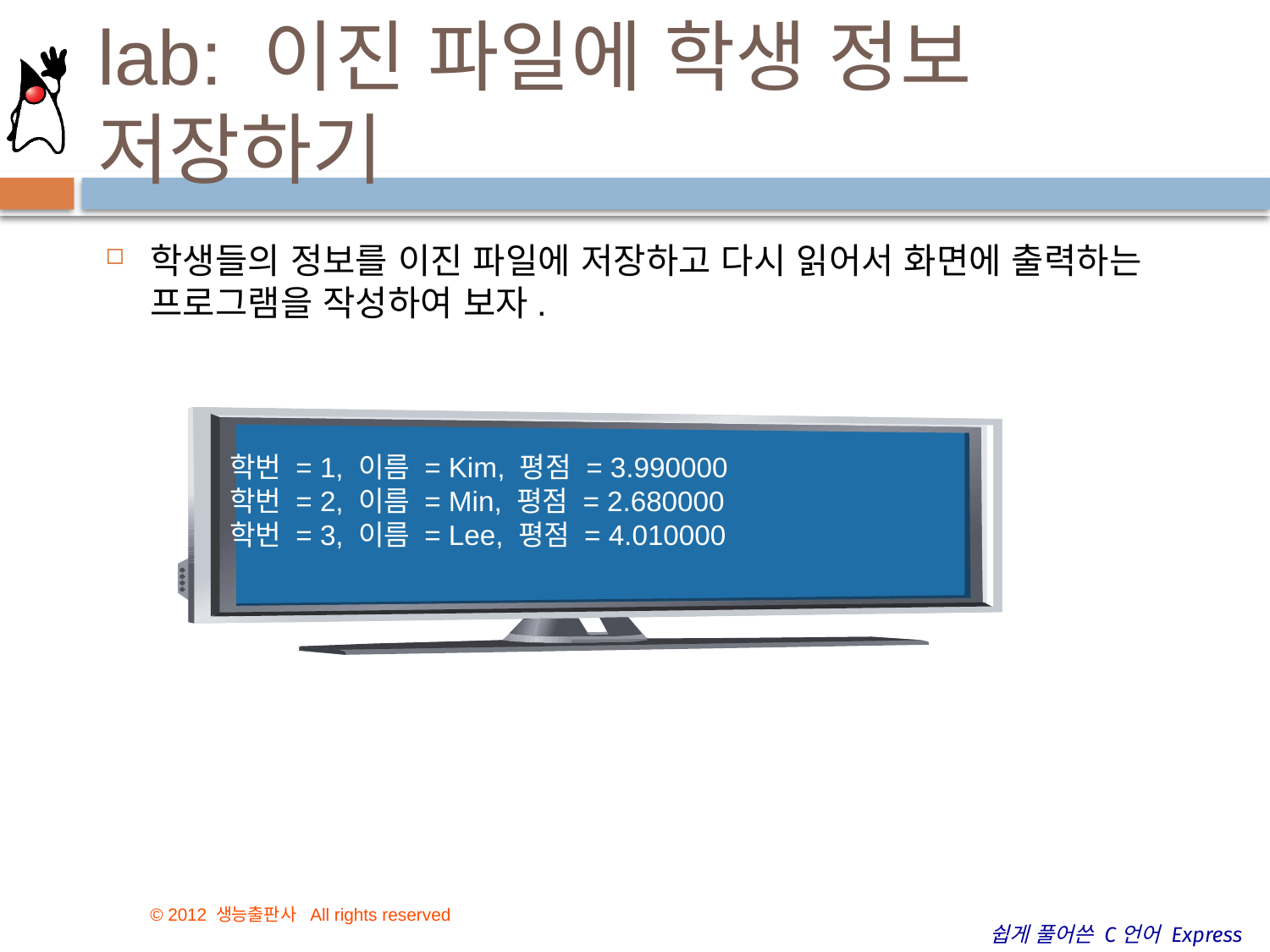

# lab: 이진 파일에 학생 정보 저장하기
학생들의 정보를 이진 파일에 저장하고 다시 읽어서 화면에 출력하는 프로그램을 작성하여 보자.

학번 = 1, 이름 = Kim, 평점 = 3.990000
학번 = 2, 이름 = Min, 평점 = 2.680000
학번 = 3, 이름 = Lee, 평점 = 4.010000